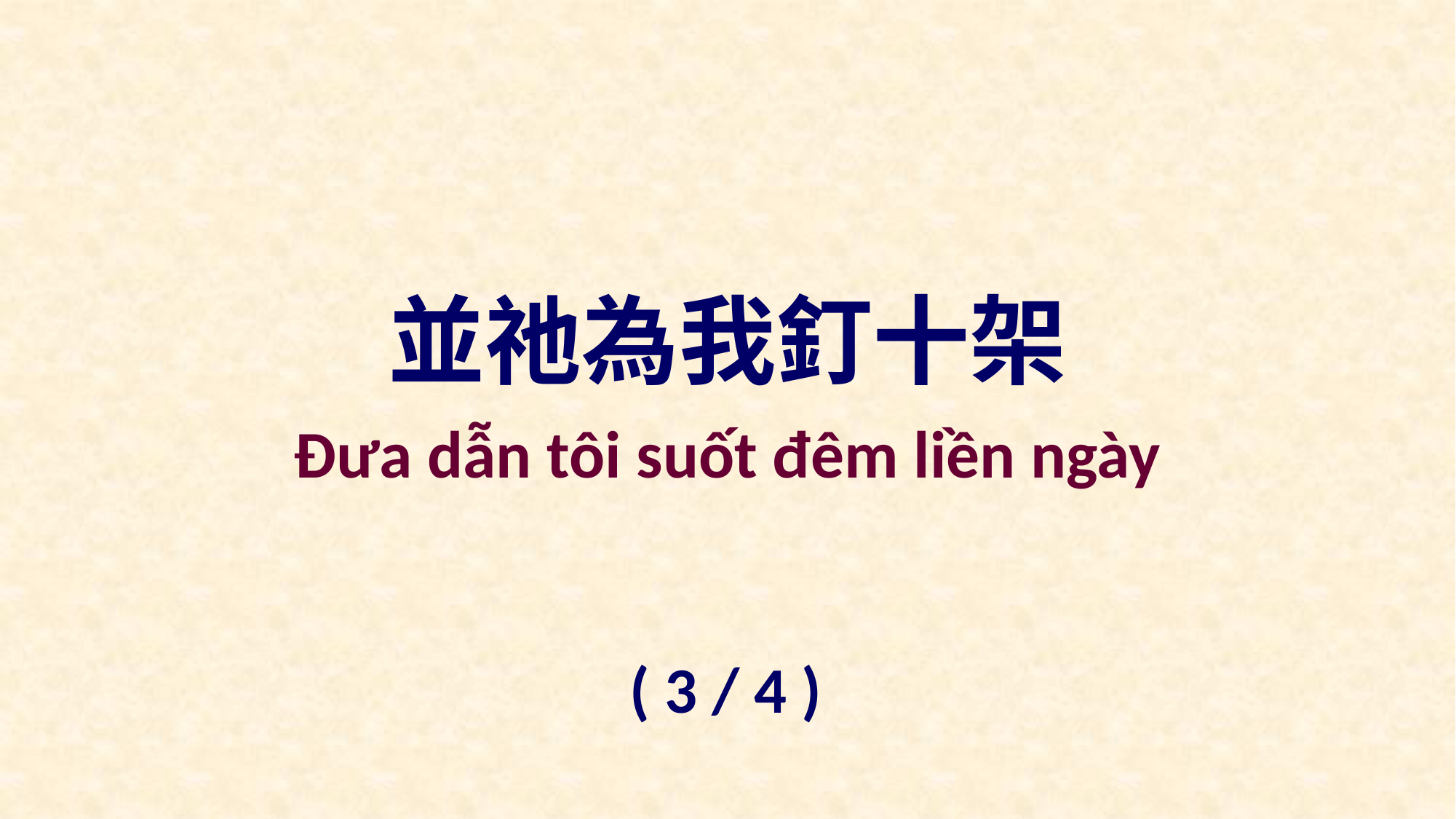

並祂為我釘十架
Đưa dẫn tôi suốt đêm liền ngày
( 3 / 4 )